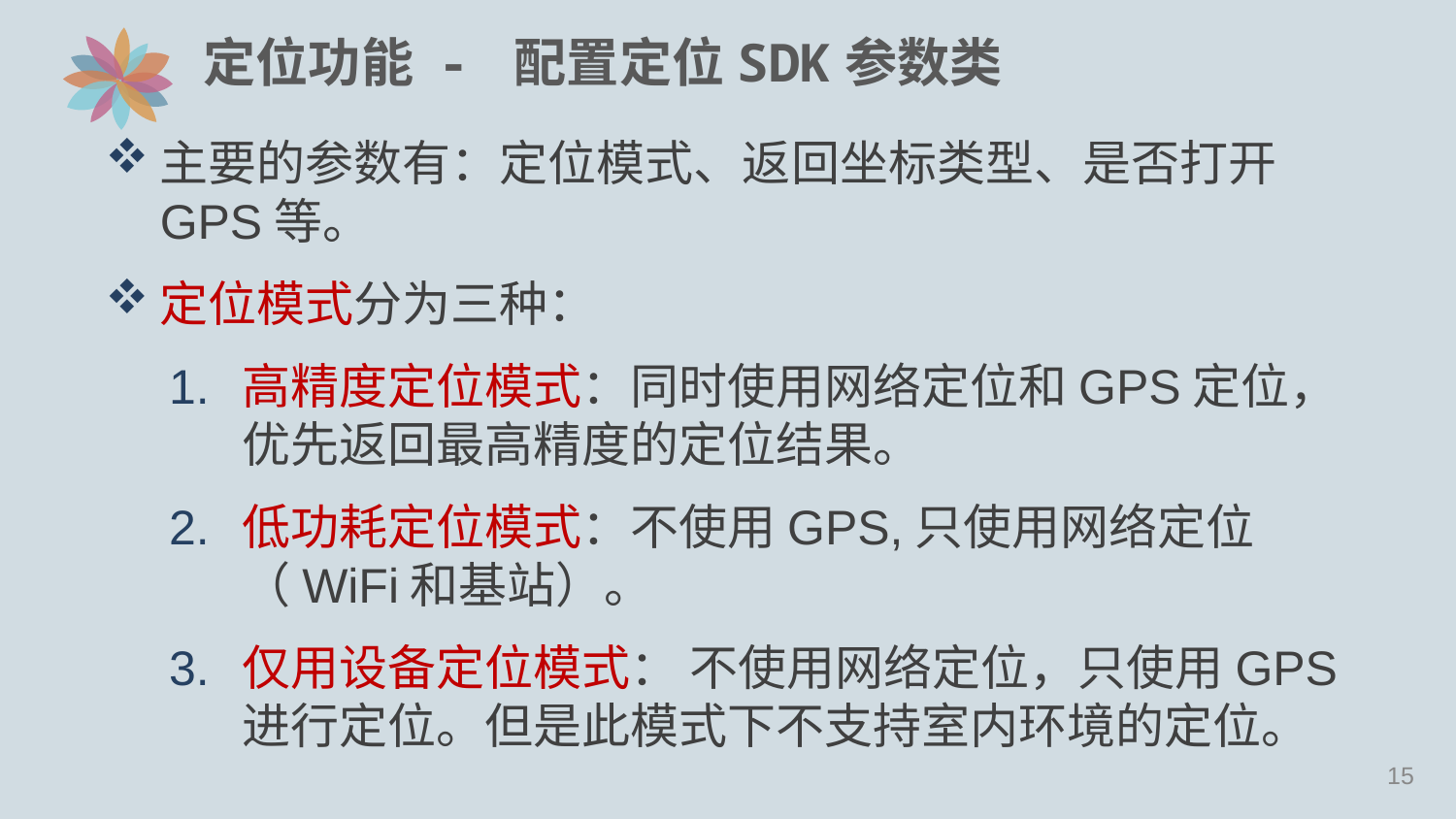

# 定位功能 - 配置定位SDK参数类
主要的参数有：定位模式、返回坐标类型、是否打开GPS等。
定位模式分为三种：
高精度定位模式：同时使用网络定位和GPS定位，优先返回最高精度的定位结果。
低功耗定位模式：不使用GPS,只使用网络定位（WiFi和基站）。
仅用设备定位模式： 不使用网络定位，只使用GPS进行定位。但是此模式下不支持室内环境的定位。
15